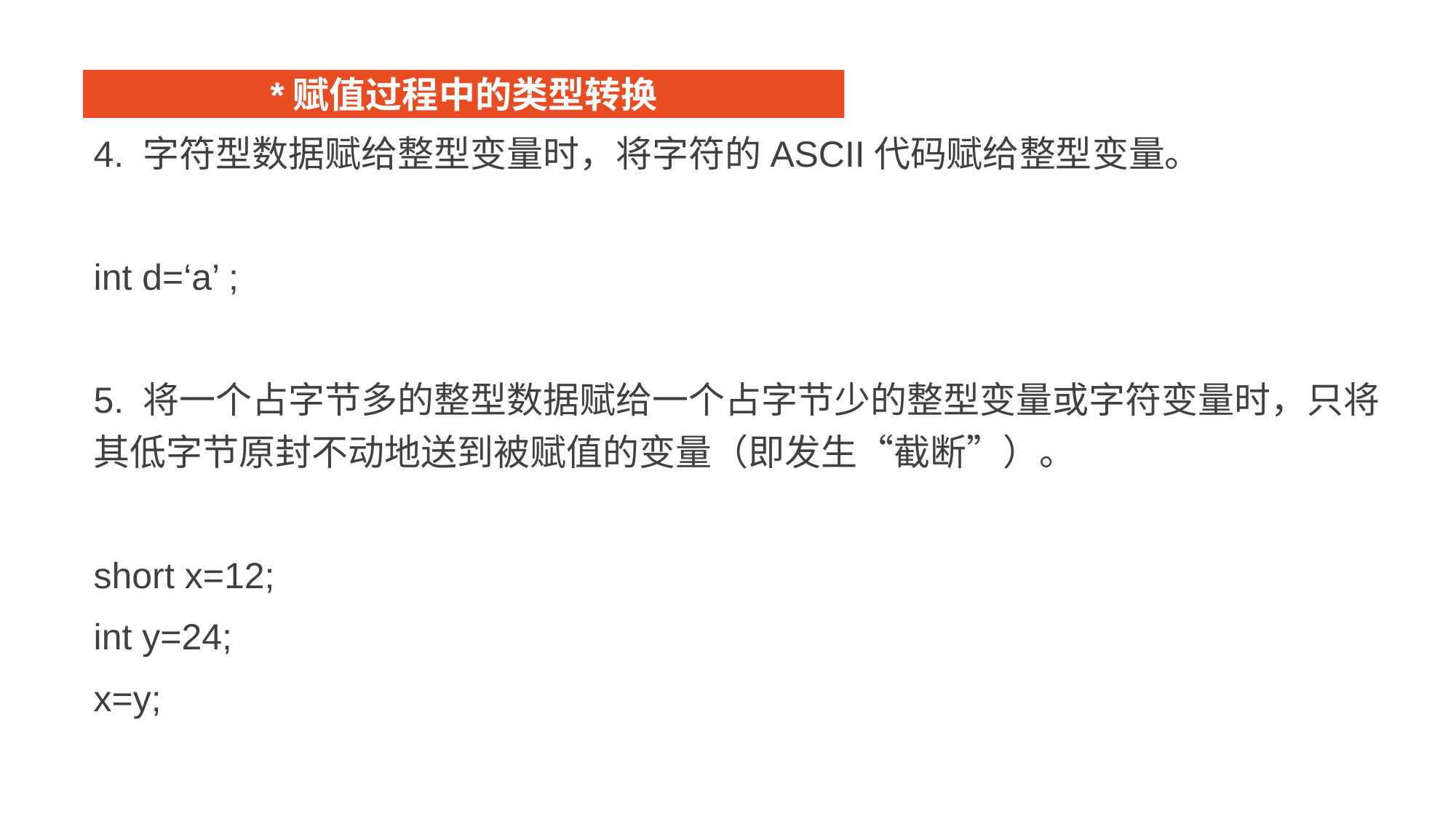

*赋值过程中的类型转换
4. 字符型数据赋给整型变量时，将字符的ASCII代码赋给整型变量。

int d=‘a’ ;

5. 将一个占字节多的整型数据赋给一个占字节少的整型变量或字符变量时，只将其低字节原封不动地送到被赋值的变量（即发生“截断”）。

short x=12;
int y=24;
x=y;